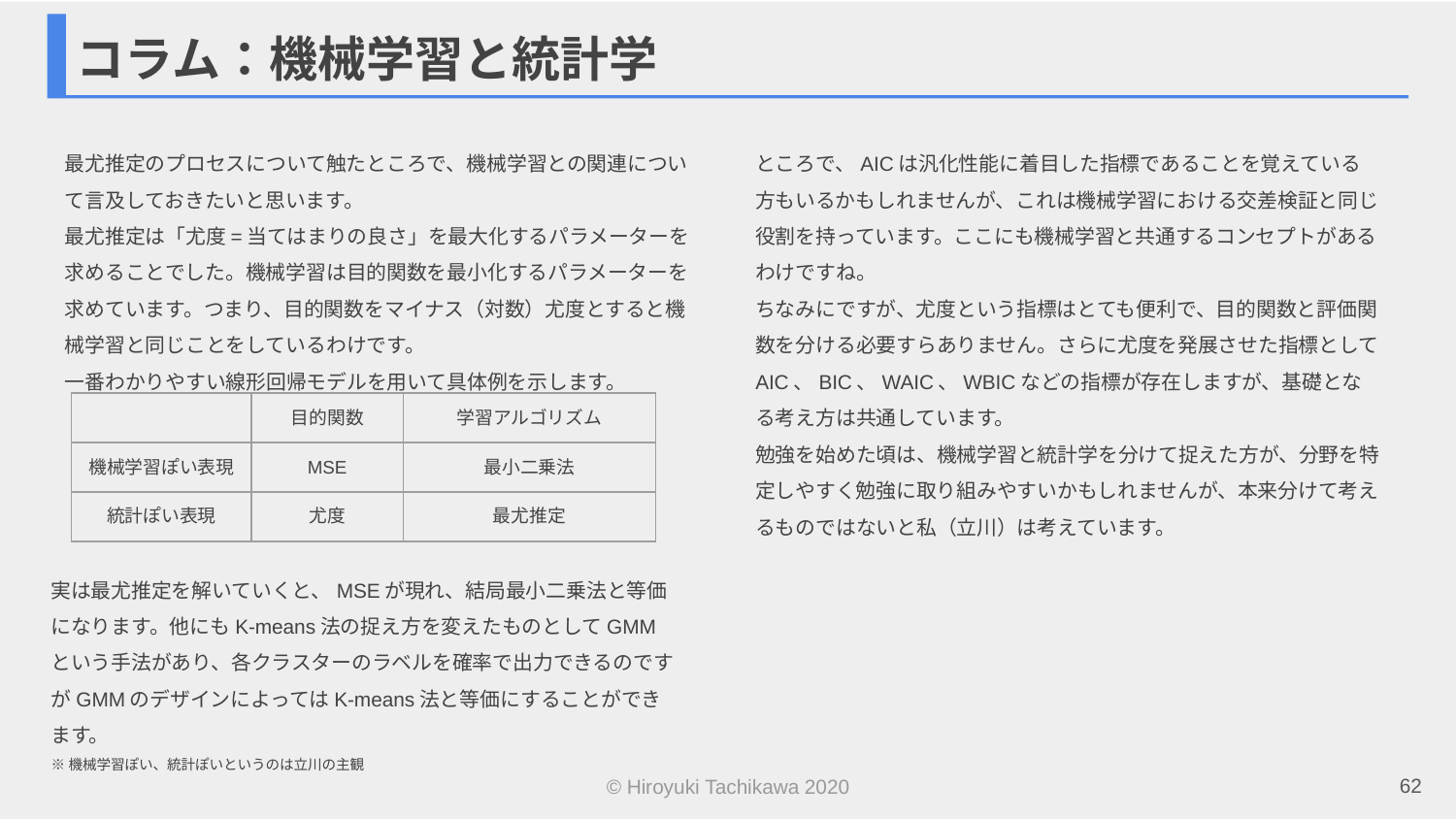

# コラム：機械学習と統計学
最尤推定のプロセスについて触たところで、機械学習との関連について言及しておきたいと思います。
最尤推定は「尤度=当てはまりの良さ」を最大化するパラメーターを求めることでした。機械学習は目的関数を最小化するパラメーターを求めています。つまり、目的関数をマイナス（対数）尤度とすると機械学習と同じことをしているわけです。
一番わかりやすい線形回帰モデルを用いて具体例を示します。
ところで、AICは汎化性能に着目した指標であることを覚えている方もいるかもしれませんが、これは機械学習における交差検証と同じ役割を持っています。ここにも機械学習と共通するコンセプトがあるわけですね。
ちなみにですが、尤度という指標はとても便利で、目的関数と評価関数を分ける必要すらありません。さらに尤度を発展させた指標としてAIC、BIC、WAIC、WBICなどの指標が存在しますが、基礎となる考え方は共通しています。
勉強を始めた頃は、機械学習と統計学を分けて捉えた方が、分野を特定しやすく勉強に取り組みやすいかもしれませんが、本来分けて考えるものではないと私（立川）は考えています。

|  | 目的関数 | 学習アルゴリズム |
| --- | --- | --- |
| 機械学習ぽい表現 | MSE | 最小二乗法 |
| 統計ぽい表現 | 尤度 | 最尤推定 |
実は最尤推定を解いていくと、MSEが現れ、結局最小二乗法と等価になります。他にもK-means法の捉え方を変えたものとしてGMMという手法があり、各クラスターのラベルを確率で出力できるのですがGMMのデザインによってはK-means法と等価にすることができます。
※機械学習ぽい、統計ぽいというのは立川の主観
62